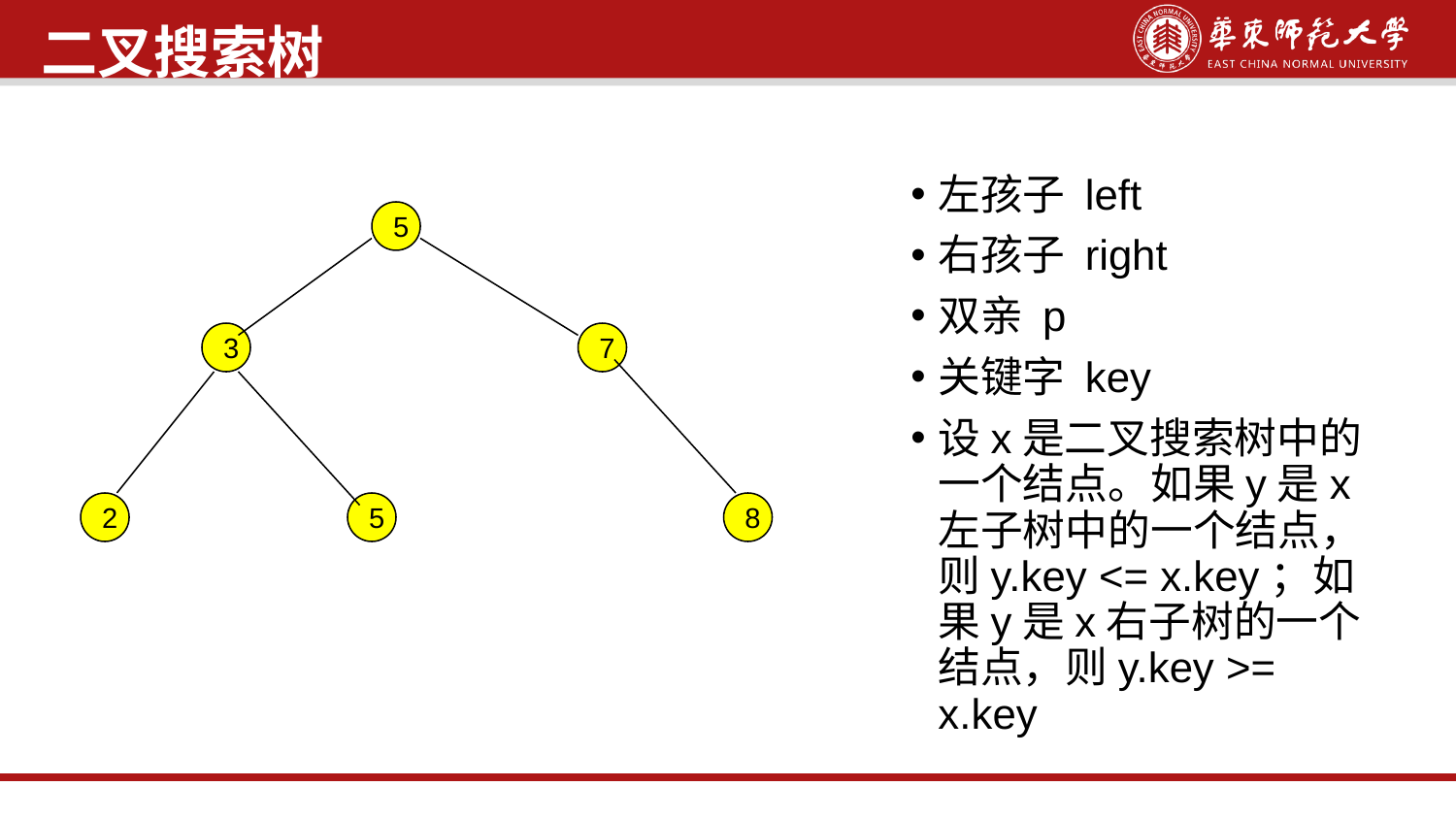

二叉搜索树
左孩子 left
右孩子 right
双亲 p
关键字 key
设x是二叉搜索树中的一个结点。如果y是x左子树中的一个结点，则y.key <= x.key；如果y是x右子树的一个结点，则y.key >= x.key
5

3
7

2
5
8